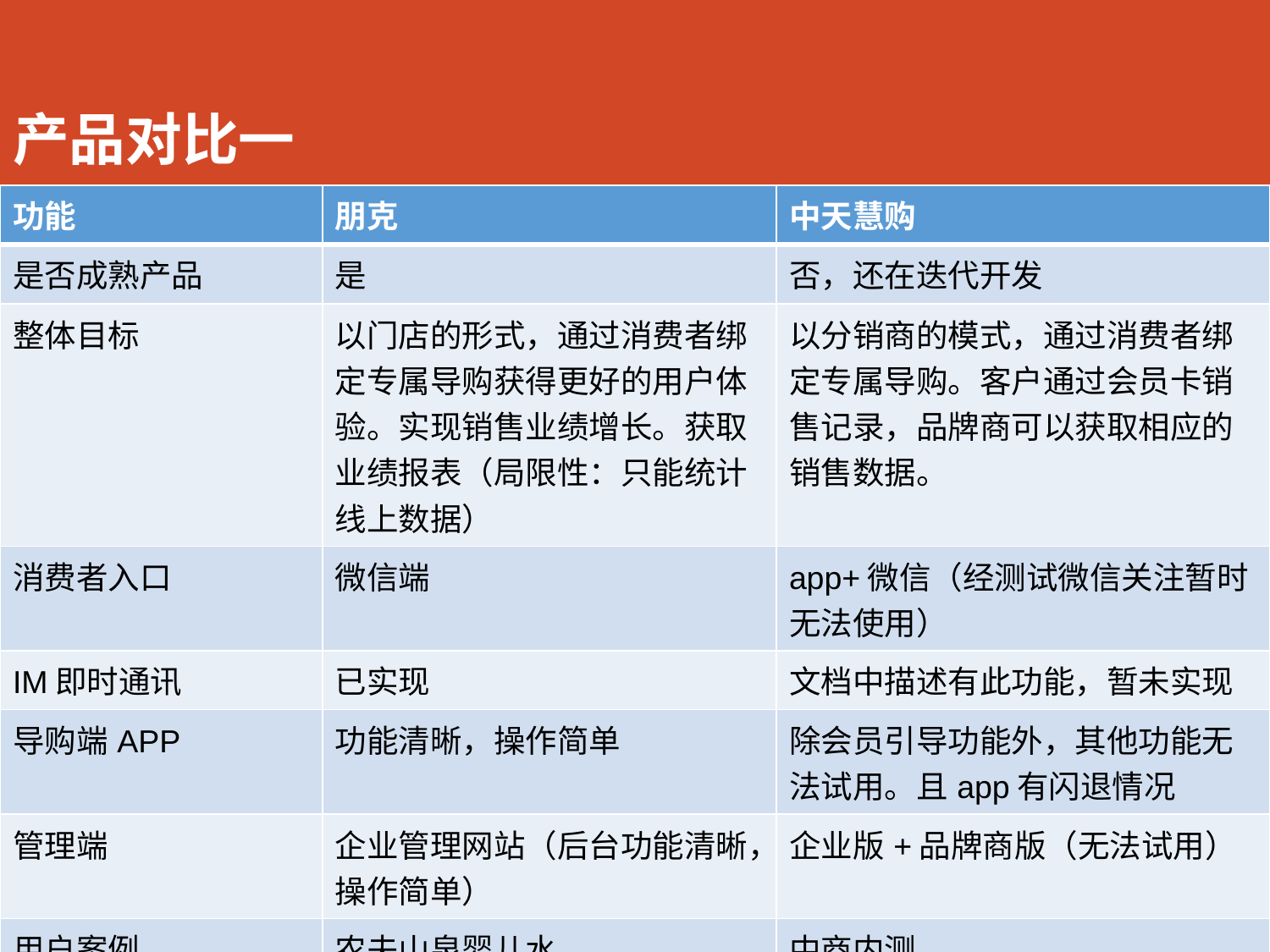

产品对比一
| 功能 | 朋克 | 中天慧购 |
| --- | --- | --- |
| 是否成熟产品 | 是 | 否，还在迭代开发 |
| 整体目标 | 以门店的形式，通过消费者绑定专属导购获得更好的用户体验。实现销售业绩增长。获取业绩报表（局限性：只能统计线上数据） | 以分销商的模式，通过消费者绑定专属导购。客户通过会员卡销售记录，品牌商可以获取相应的销售数据。 |
| 消费者入口 | 微信端 | app+微信（经测试微信关注暂时无法使用） |
| IM即时通讯 | 已实现 | 文档中描述有此功能，暂未实现 |
| 导购端APP | 功能清晰，操作简单 | 除会员引导功能外，其他功能无法试用。且app有闪退情况 |
| 管理端 | 企业管理网站（后台功能清晰，操作简单） | 企业版+品牌商版（无法试用） |
| 用户案例 | 农夫山泉婴儿水 | 中商内测 |
| 激励方式 | 销售业绩提成 | 完成任务，获取积分 |